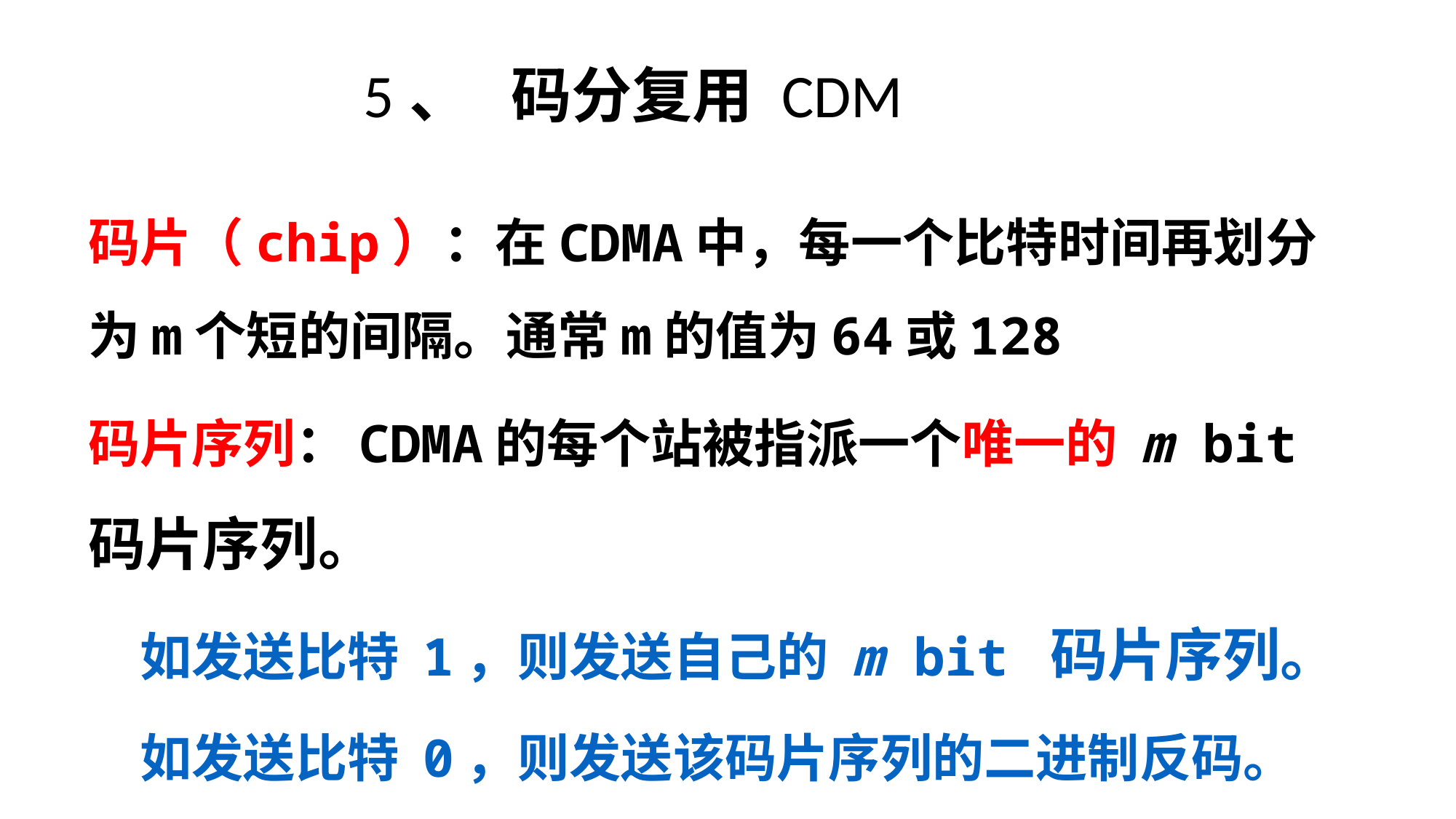

5、   码分复用 CDM
码片（chip）：在CDMA中，每一个比特时间再划分为m个短的间隔。通常m的值为64或128
码片序列：CDMA的每个站被指派一个唯一的 m bit 码片序列。
如发送比特 1，则发送自己的 m bit 码片序列。
如发送比特 0，则发送该码片序列的二进制反码。